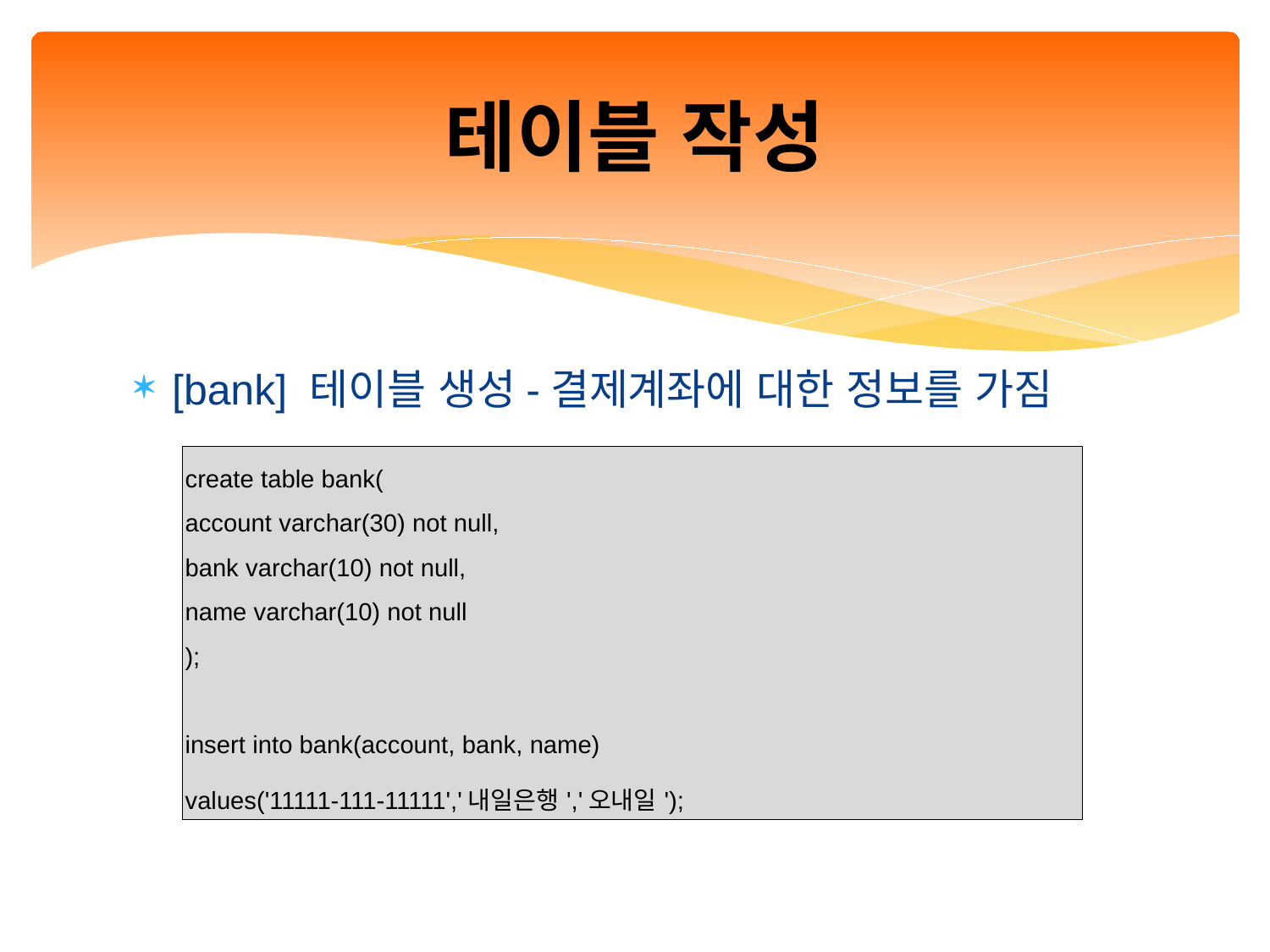

# 테이블 작성
[bank] 테이블 생성-결제계좌에 대한 정보를 가짐

| create table bank( account varchar(30) not null, bank varchar(10) not null, name varchar(10) not null ); insert into bank(account, bank, name) values('11111-111-11111','내일은행','오내일'); |
| --- |